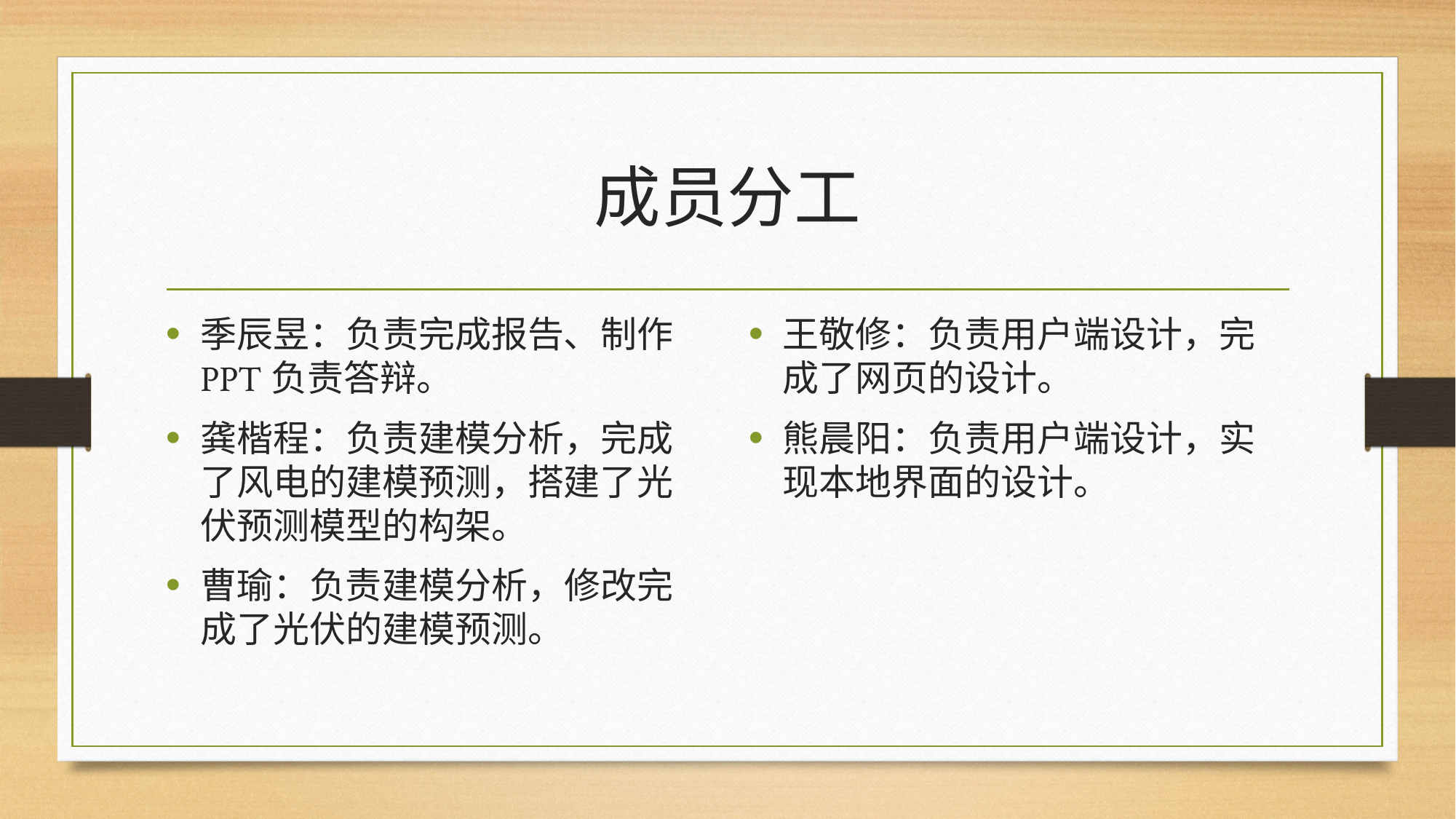

# 成员分工
季辰昱：负责完成报告、制作PPT负责答辩。
龚楷程：负责建模分析，完成了风电的建模预测，搭建了光伏预测模型的构架。
曹瑜：负责建模分析，修改完成了光伏的建模预测。

王敬修：负责用户端设计，完成了网页的设计。
熊晨阳：负责用户端设计，实现本地界面的设计。